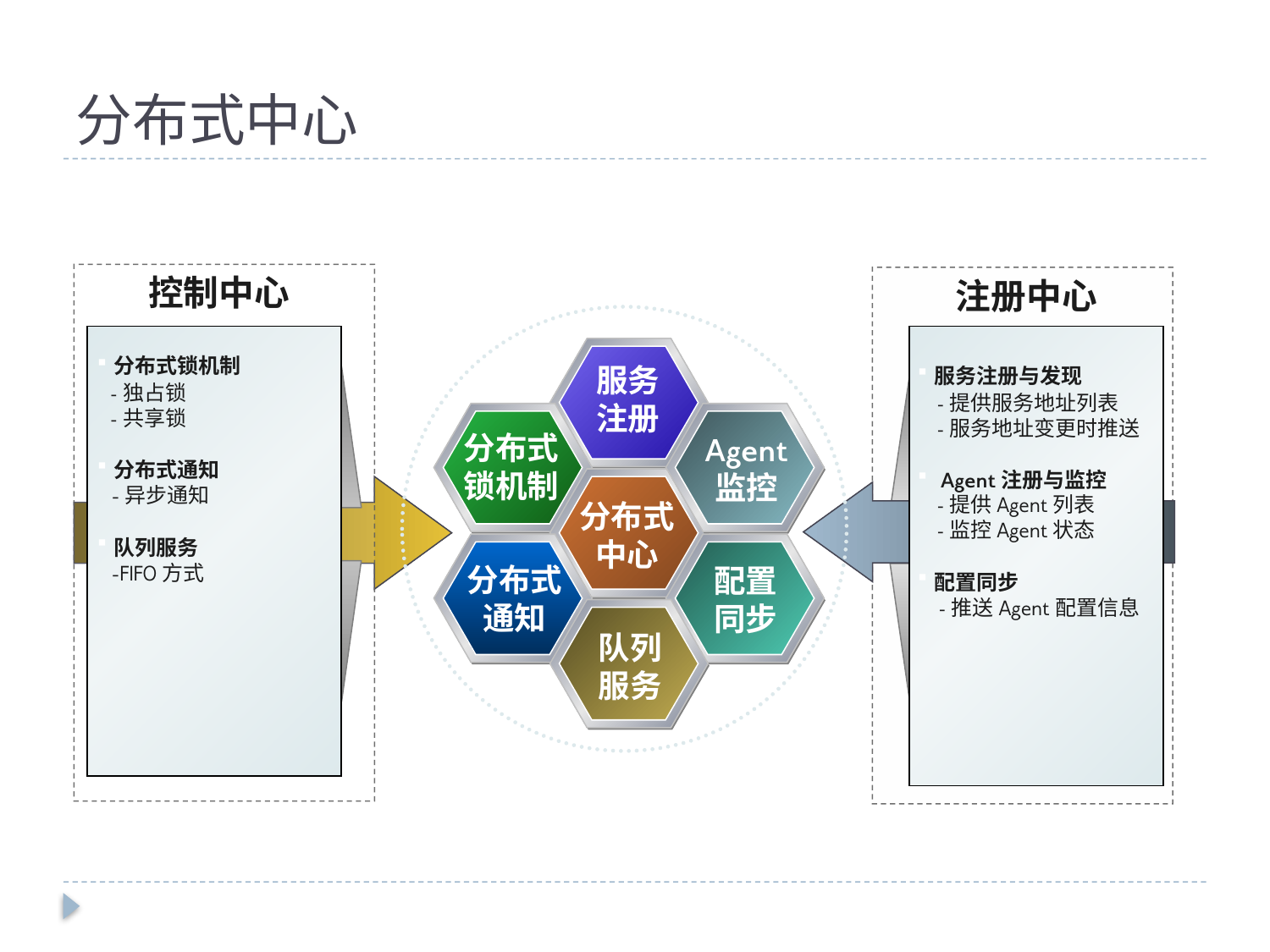

# 分布式中心

控制中心

分布式锁机制
  -独占锁
  -共享锁

分布式通知
  -异步通知

队列服务
  -FIFO方式

注册中心

服务注册与发现
   -提供服务地址列表
   -服务地址变更时推送

 Agent注册与监控
   -提供Agent列表
   -监控Agent状态

配置同步
   -推送Agent配置信息

服务
注册

分布式
锁机制

Agent
监控

分布式
中心

分布式
通知

配置
同步

队列
服务